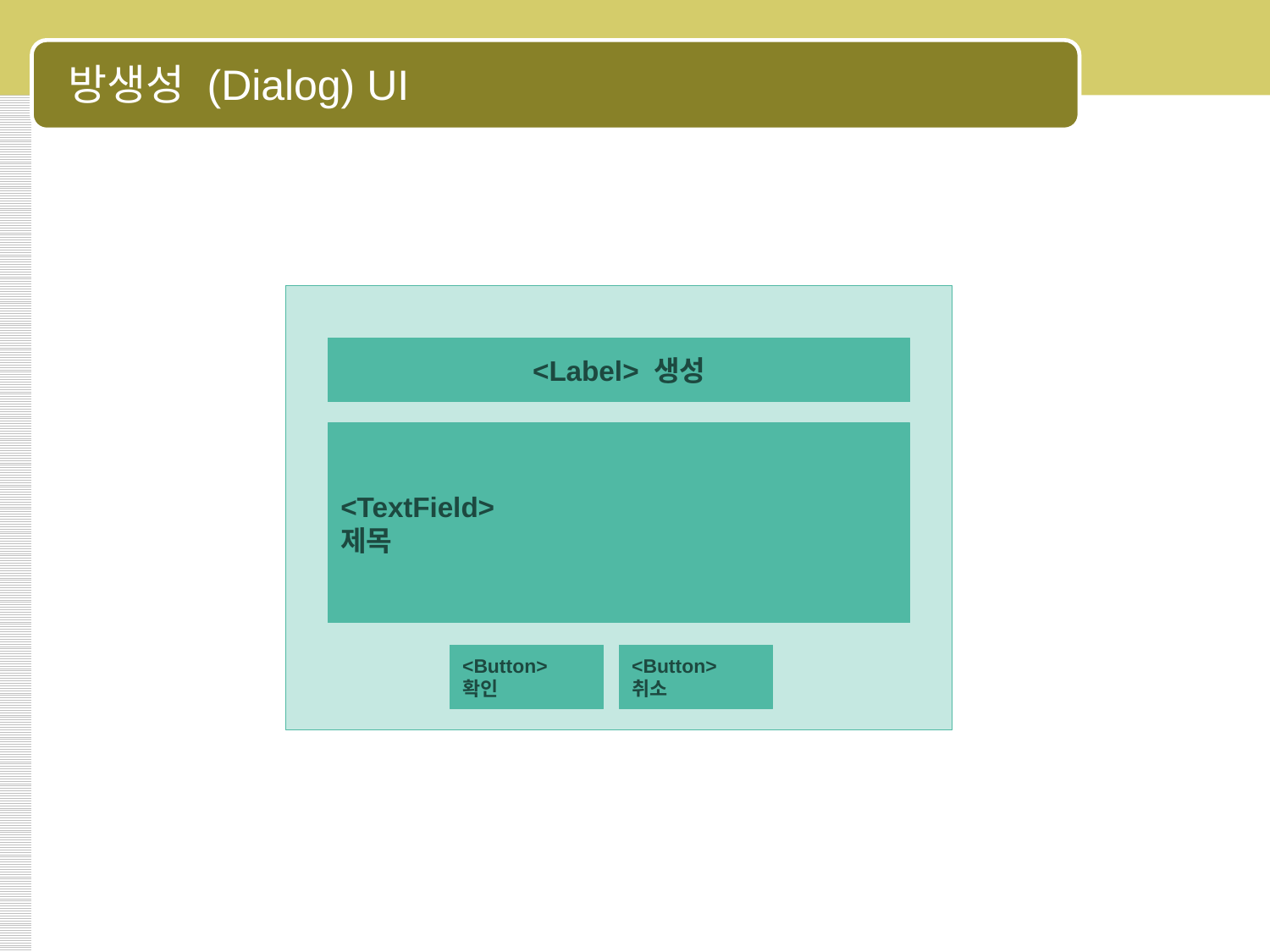

# 방생성 (Dialog) UI

<Label> 생성
<TextField>
제목
<Button>
확인
<Button>
취소